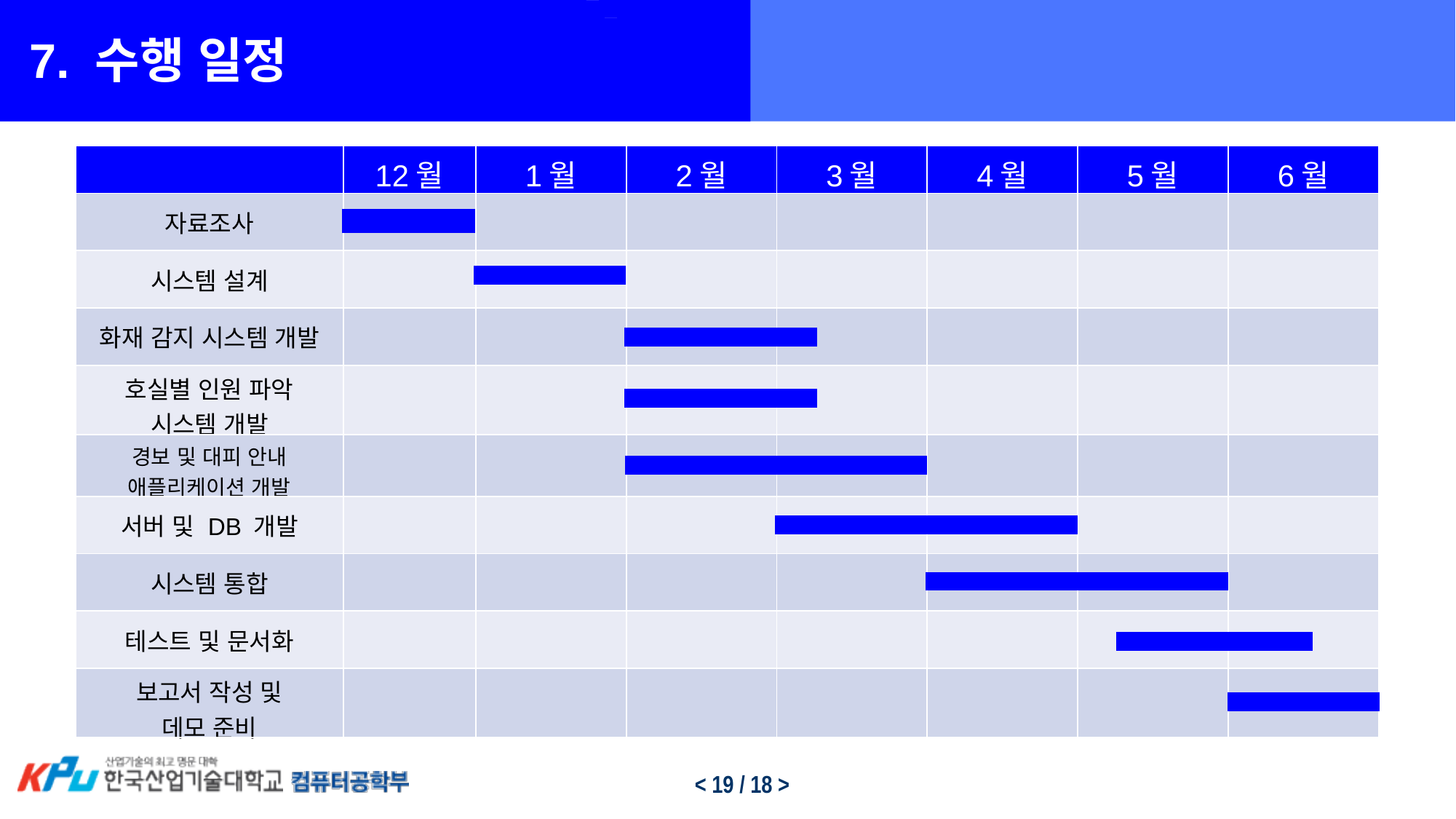

7. 수행 일정
|  | 12월 | 1월 | 2월 | 3월 | 4월 | 5월 | 6월 |
| --- | --- | --- | --- | --- | --- | --- | --- |
| 자료조사 |  |  |  |  |  |  |  |
| 시스템 설계 |  |  |  |  |  |  |  |
| 화재 감지 시스템 개발 |  |  |  |  |  |  |  |
| 호실별 인원 파악 시스템 개발 |  |  |  |  |  |  |  |
| 경보 및 대피 안내 애플리케이션 개발 |  |  |  |  |  |  |  |
| 서버 및 DB 개발 |  |  |  |  |  |  |  |
| 시스템 통합 |  |  |  |  |  |  |  |
| 테스트 및 문서화 |  |  |  |  |  |  |  |
| 보고서 작성 및 데모 준비 |  |  |  |  |  |  |  |